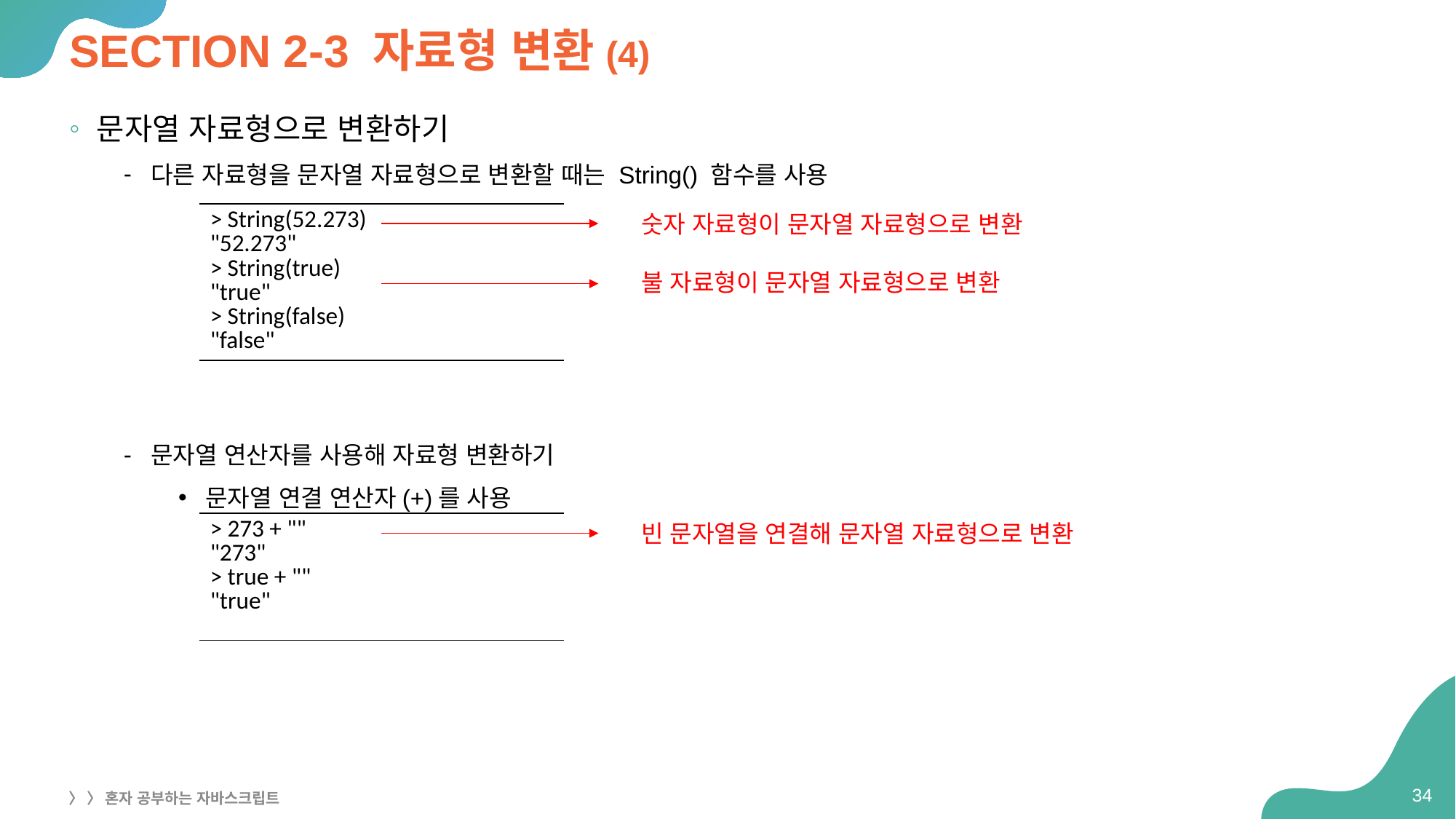

# SECTION 2-3 자료형 변환(4)
문자열 자료형으로 변환하기
다른 자료형을 문자열 자료형으로 변환할 때는 String() 함수를 사용

문자열 연산자를 사용해 자료형 변환하기
문자열 연결 연산자(+)를 사용

| > String(52.273) "52.273" > String(true) "true" > String(false) "false" |
| --- |
숫자 자료형이 문자열 자료형으로 변환
불 자료형이 문자열 자료형으로 변환
| > 273 + "" "273" > true + "" "true" |
| --- |
빈 문자열을 연결해 문자열 자료형으로 변환
34
〉 〉 혼자 공부하는 자바스크립트